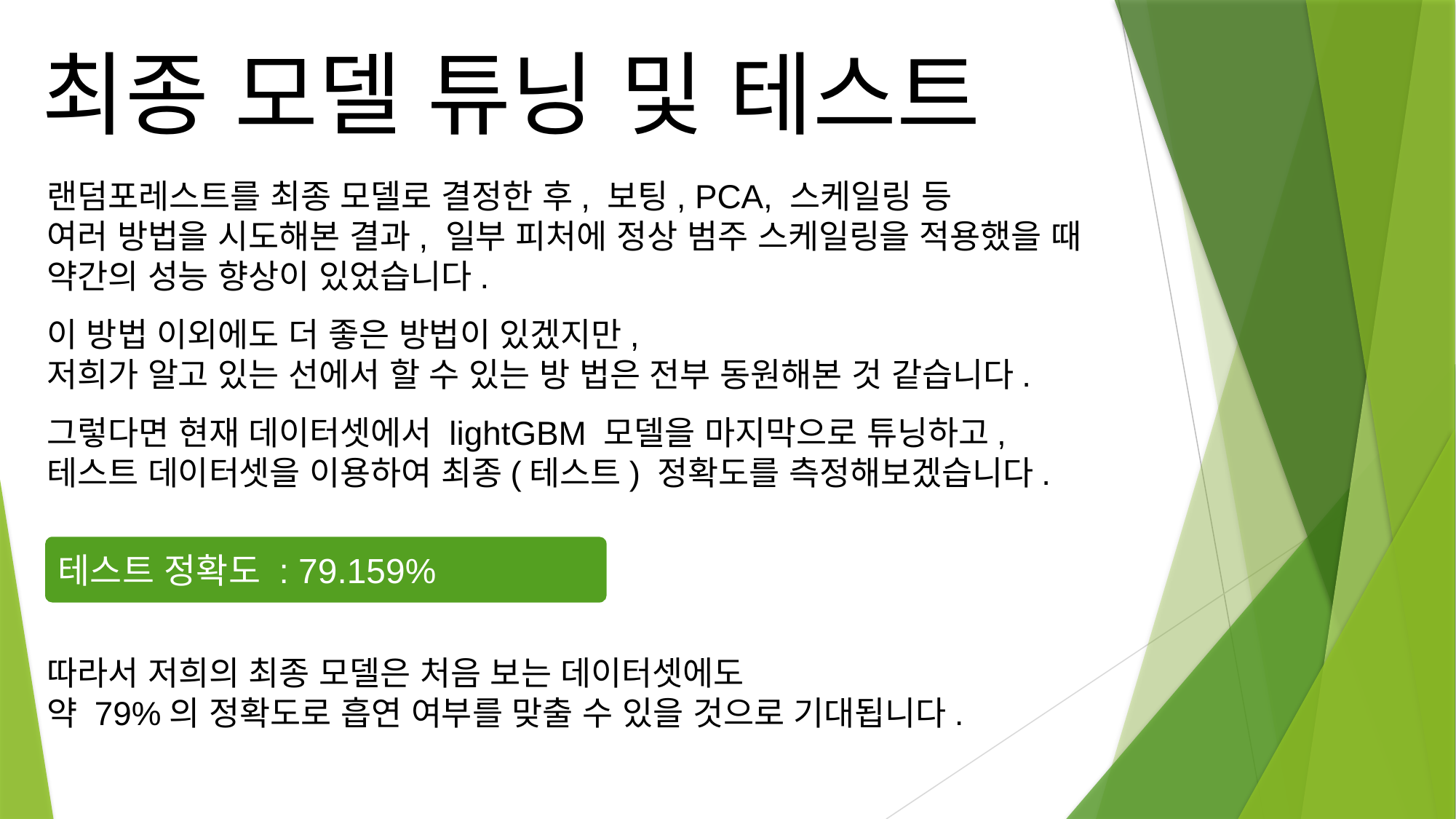

최종 모델 튜닝 및 테스트
랜덤포레스트를 최종 모델로 결정한 후, 보팅, PCA, 스케일링 등
여러 방법을 시도해본 결과, 일부 피처에 정상 범주 스케일링을 적용했을 때
약간의 성능 향상이 있었습니다.

이 방법 이외에도 더 좋은 방법이 있겠지만,
저희가 알고 있는 선에서 할 수 있는 방 법은 전부 동원해본 것 같습니다.

그렇다면 현재 데이터셋에서 lightGBM 모델을 마지막으로 튜닝하고,
테스트 데이터셋을 이용하여 최종(테스트) 정확도를 측정해보겠습니다.

따라서 저희의 최종 모델은 처음 보는 데이터셋에도
약 79%의 정확도로 흡연 여부를 맞출 수 있을 것으로 기대됩니다.
테스트 정확도 : 79.159%